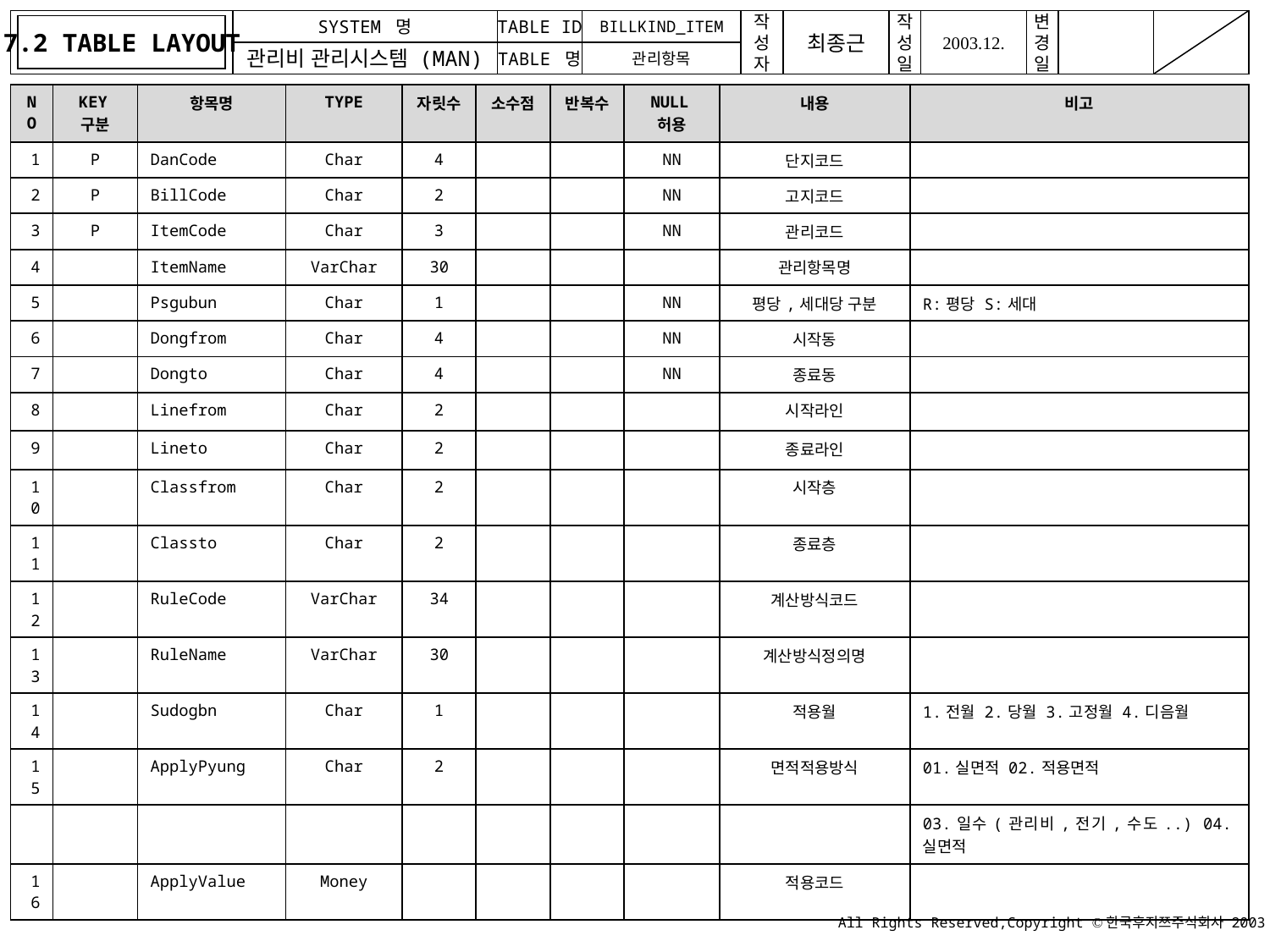

7.2 TABLE LAYOUT
BILLKIND_ITEM
관리항목
| NO | KEY구분 | 항목명 | TYPE | 자릿수 | 소수점 | 반복수 | NULL허용 | 내용 | 비고 |
| --- | --- | --- | --- | --- | --- | --- | --- | --- | --- |
| 1 | P | DanCode | Char | 4 |  |  | NN | 단지코드 |  |
| 2 | P | BillCode | Char | 2 |  |  | NN | 고지코드 |  |
| 3 | P | ItemCode | Char | 3 |  |  | NN | 관리코드 |  |
| 4 |  | ItemName | VarChar | 30 |  |  |  | 관리항목명 |  |
| 5 |  | Psgubun | Char | 1 |  |  | NN | 평당,세대당 구분 | R:평당 S:세대 |
| 6 |  | Dongfrom | Char | 4 |  |  | NN | 시작동 |  |
| 7 |  | Dongto | Char | 4 |  |  | NN | 종료동 |  |
| 8 |  | Linefrom | Char | 2 |  |  |  | 시작라인 |  |
| 9 |  | Lineto | Char | 2 |  |  |  | 종료라인 |  |
| 10 |  | Classfrom | Char | 2 |  |  |  | 시작층 |  |
| 11 |  | Classto | Char | 2 |  |  |  | 종료층 |  |
| 12 |  | RuleCode | VarChar | 34 |  |  |  | 계산방식코드 |  |
| 13 |  | RuleName | VarChar | 30 |  |  |  | 계산방식정의명 |  |
| 14 |  | Sudogbn | Char | 1 |  |  |  | 적용월 | 1.전월 2.당월 3.고정월 4.디음월 |
| 15 |  | ApplyPyung | Char | 2 |  |  |  | 면적적용방식 | 01.실면적 02.적용면적 |
|  |  |  |  |  |  |  |  |  | 03.일수(관리비,전기,수도..) 04.실면적 |
| 16 |  | ApplyValue | Money |  |  |  |  | 적용코드 |  |